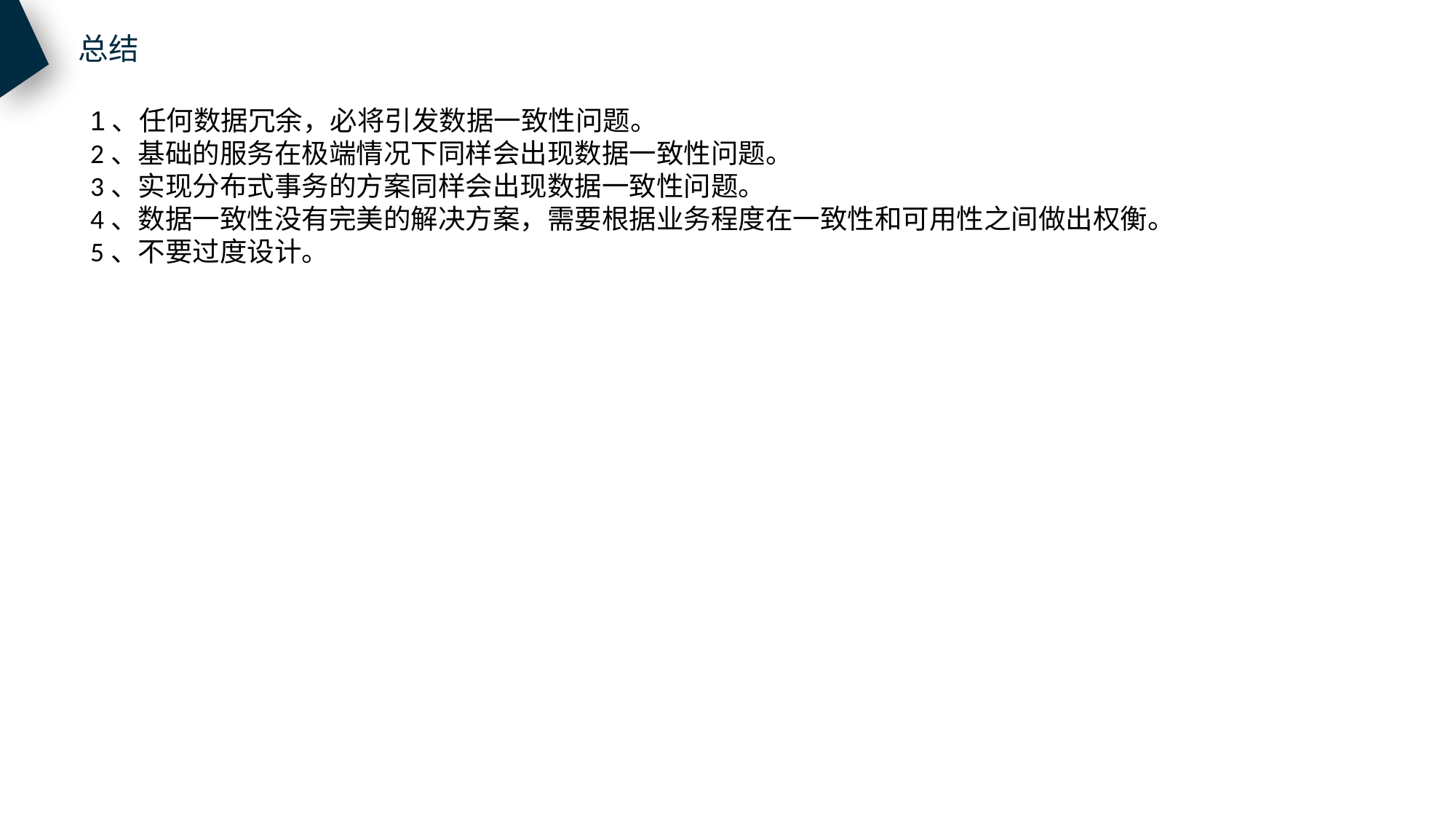

总结

1、任何数据冗余，必将引发数据一致性问题。
2、基础的服务在极端情况下同样会出现数据一致性问题。
3、实现分布式事务的方案同样会出现数据一致性问题。
4、数据一致性没有完美的解决方案，需要根据业务程度在一致性和可用性之间做出权衡。
5、不要过度设计。